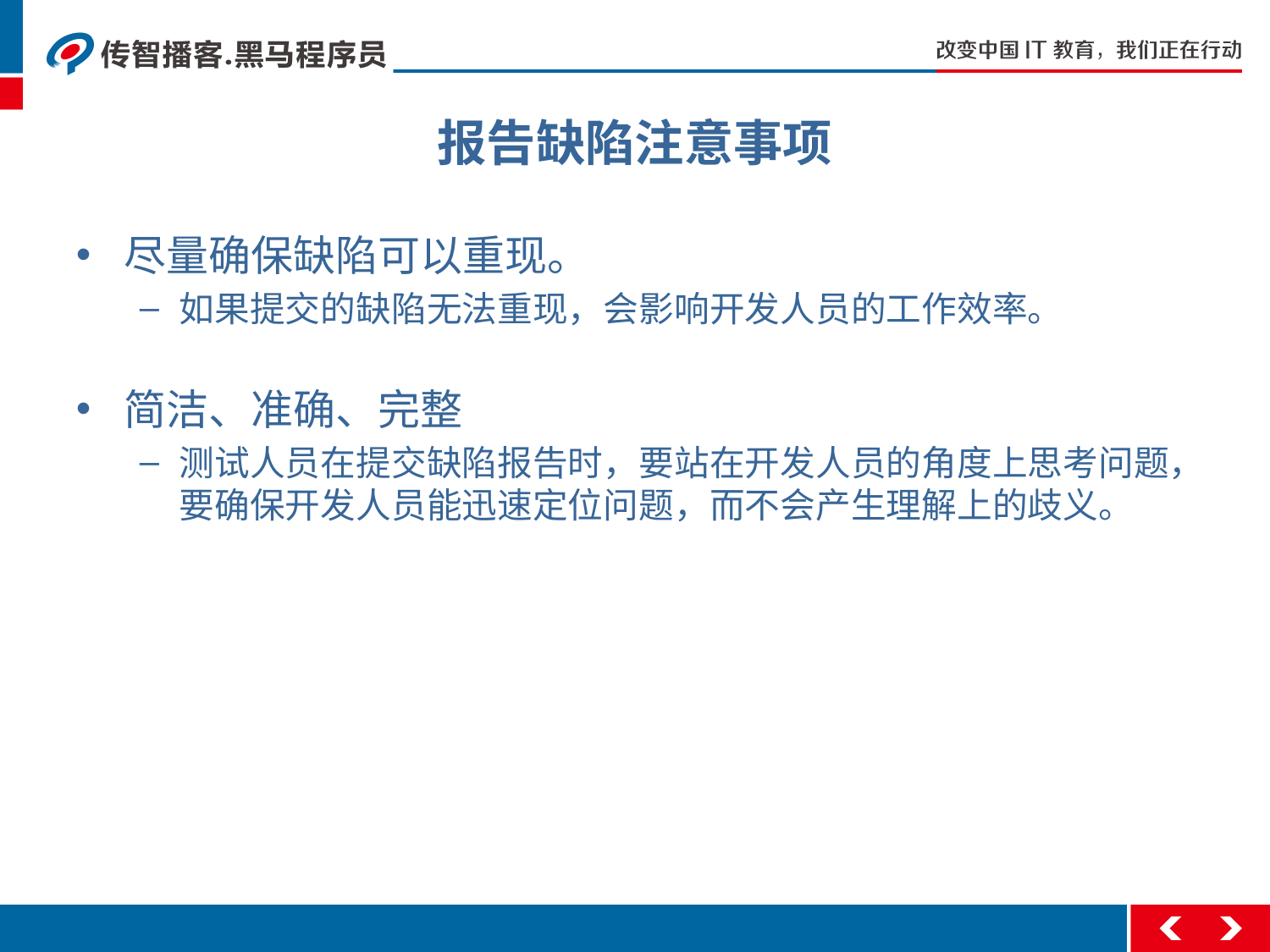

# 报告缺陷注意事项
尽量确保缺陷可以重现。
如果提交的缺陷无法重现，会影响开发人员的工作效率。

简洁、准确、完整
测试人员在提交缺陷报告时，要站在开发人员的角度上思考问题，要确保开发人员能迅速定位问题，而不会产生理解上的歧义。